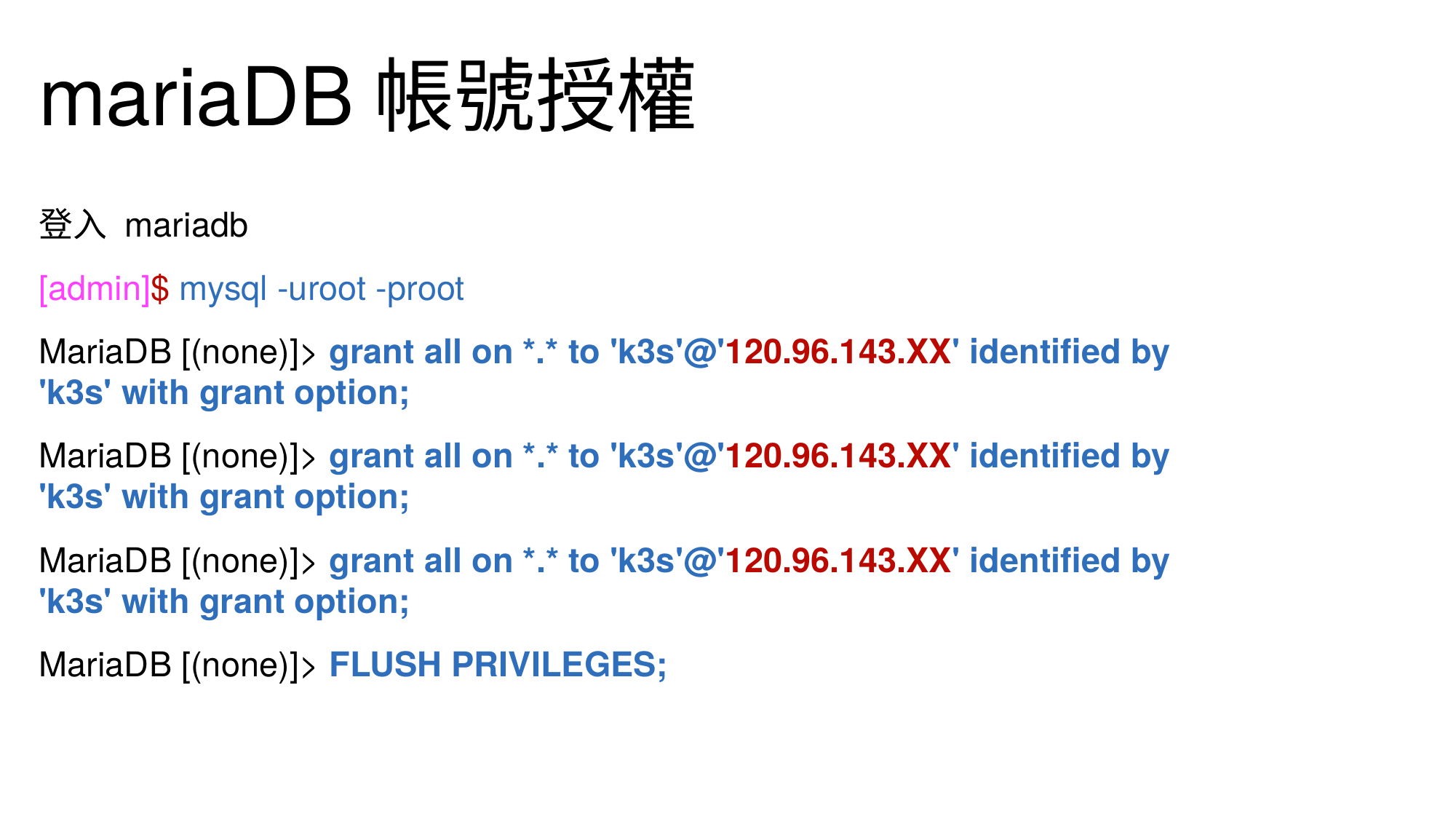

# mariaDB帳號授權
登入 mariadb
[admin]$ mysql -uroot -proot
MariaDB [(none)]> grant all on *.* to 'k3s'@'120.96.143.XX' identified by 'k3s' with grant option;
MariaDB [(none)]> grant all on *.* to 'k3s'@'120.96.143.XX' identified by 'k3s' with grant option;
MariaDB [(none)]> grant all on *.* to 'k3s'@'120.96.143.XX' identified by 'k3s' with grant option;
MariaDB [(none)]> FLUSH PRIVILEGES;